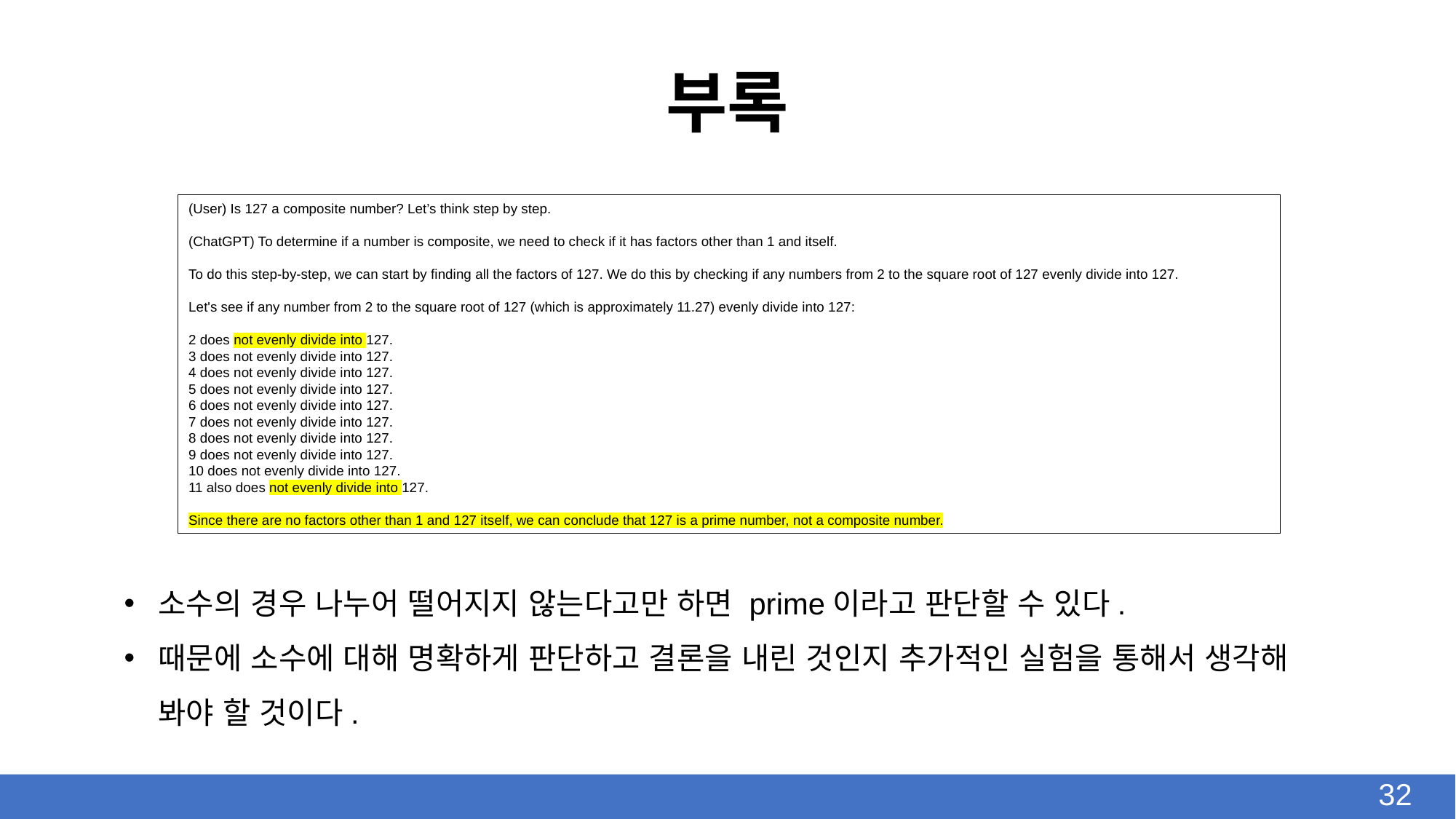

부록
(User) Is 127 a composite number? Let’s think step by step.

(ChatGPT) To determine if a number is composite, we need to check if it has factors other than 1 and itself.

To do this step-by-step, we can start by finding all the factors of 127. We do this by checking if any numbers from 2 to the square root of 127 evenly divide into 127.

Let's see if any number from 2 to the square root of 127 (which is approximately 11.27) evenly divide into 127:

2 does not evenly divide into 127.
3 does not evenly divide into 127.
4 does not evenly divide into 127.
5 does not evenly divide into 127.
6 does not evenly divide into 127.
7 does not evenly divide into 127.
8 does not evenly divide into 127.
9 does not evenly divide into 127.
10 does not evenly divide into 127.
11 also does not evenly divide into 127.

Since there are no factors other than 1 and 127 itself, we can conclude that 127 is a prime number, not a composite number.
소수의 경우 나누어 떨어지지 않는다고만 하면 prime이라고 판단할 수 있다.
때문에 소수에 대해 명확하게 판단하고 결론을 내린 것인지 추가적인 실험을 통해서 생각해 봐야 할 것이다.

32